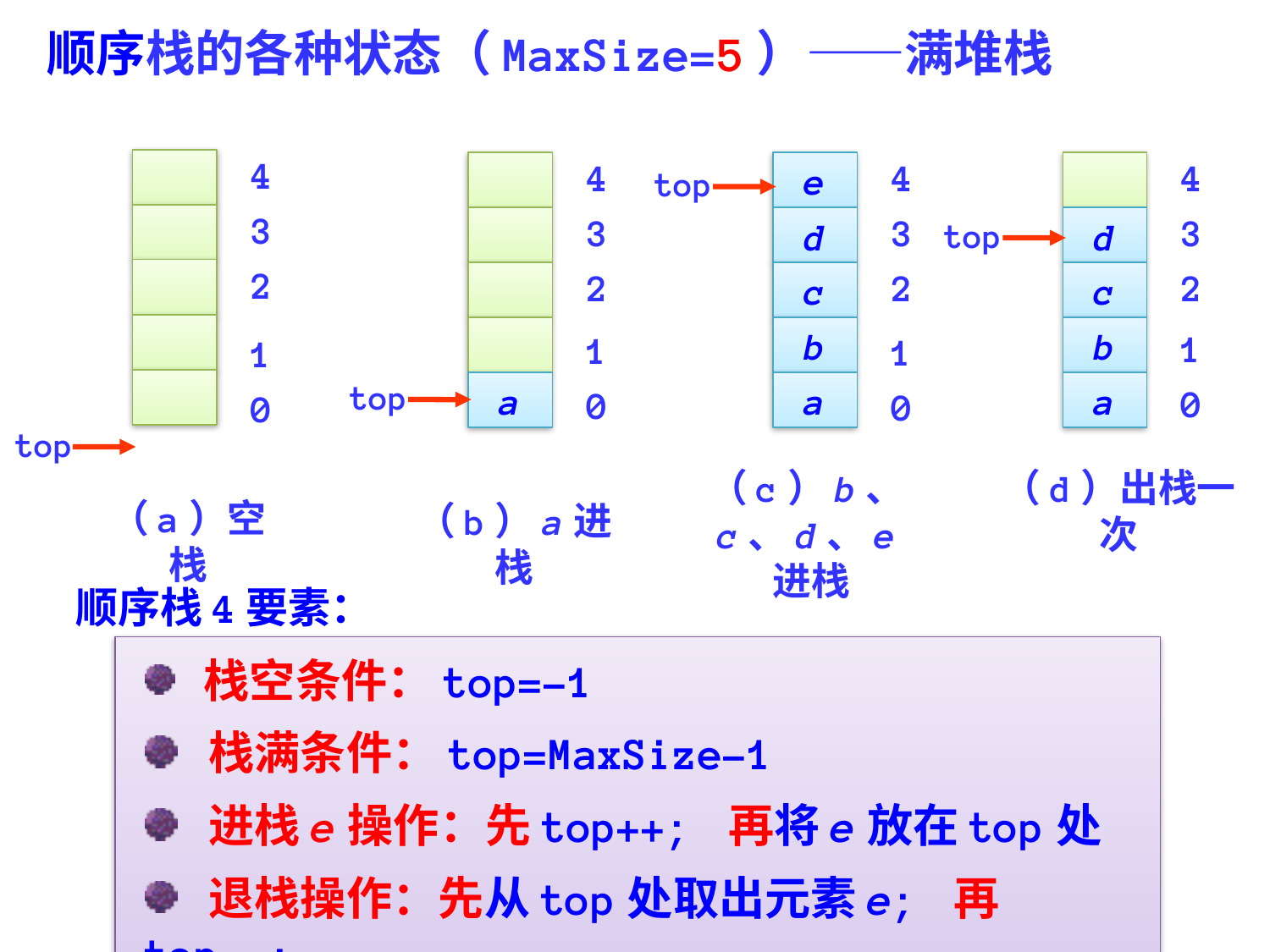

顺序栈的各种状态（MaxSize=5）——满堆栈
4
4
4
4

e

top

3
3
3
3

top

d
d

2
2
2
2

c
c

b
b
1
1
1
1
top

a
a
a
0
0
0
0

top

（c）b、c、d、e进栈
（d）出栈一次
（a）空栈
（b）a进栈

顺序栈4要素：
  栈空条件：top=-1
  栈满条件：top=MaxSize-1
  进栈e操作：先top++; 再将e放在top处
  退栈操作：先从top处取出元素e; 再top--;